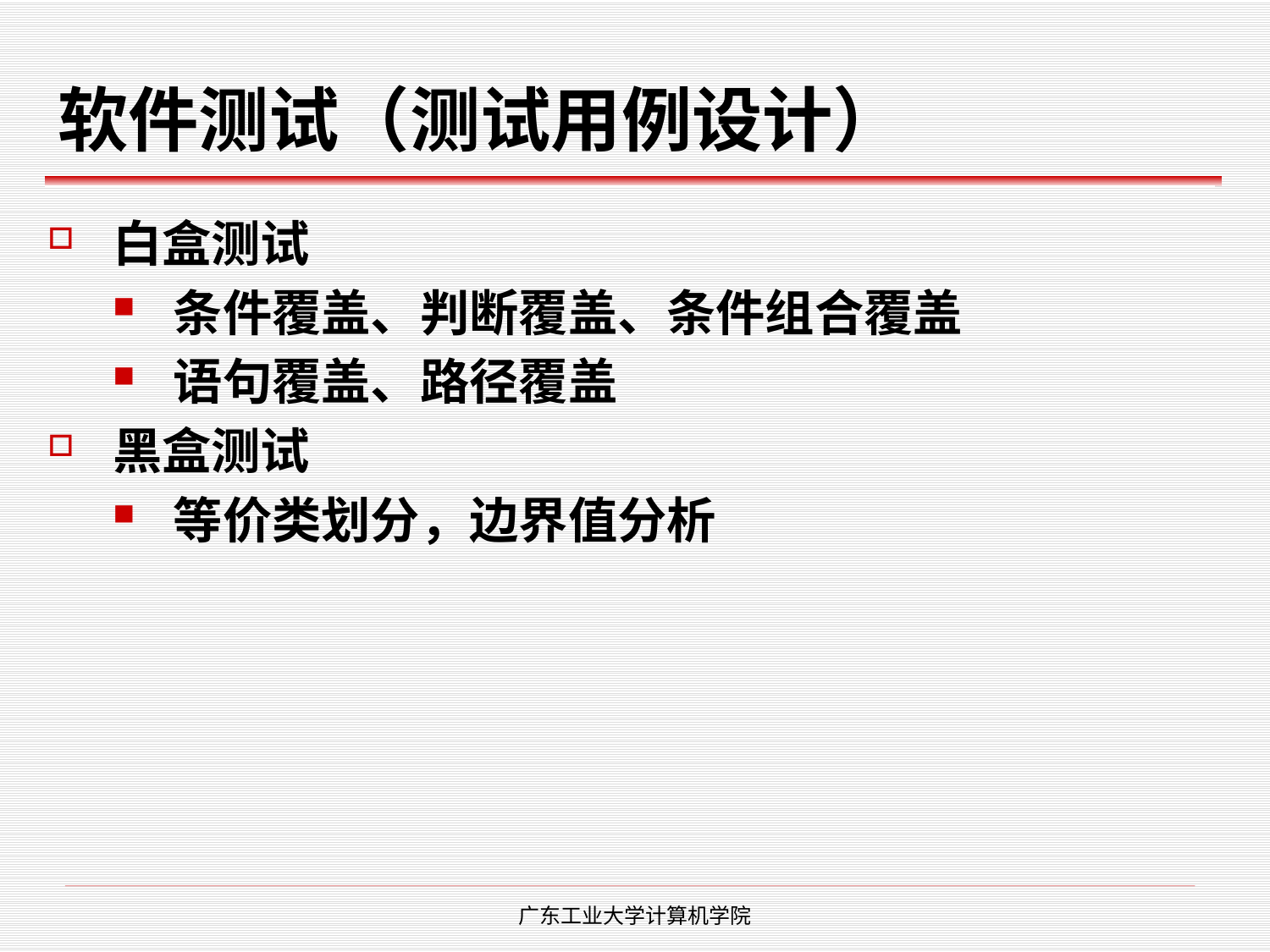

# 软件测试（测试用例设计）
白盒测试
条件覆盖、判断覆盖、条件组合覆盖
语句覆盖、路径覆盖
黑盒测试
等价类划分，边界值分析

广东工业大学计算机学院
21